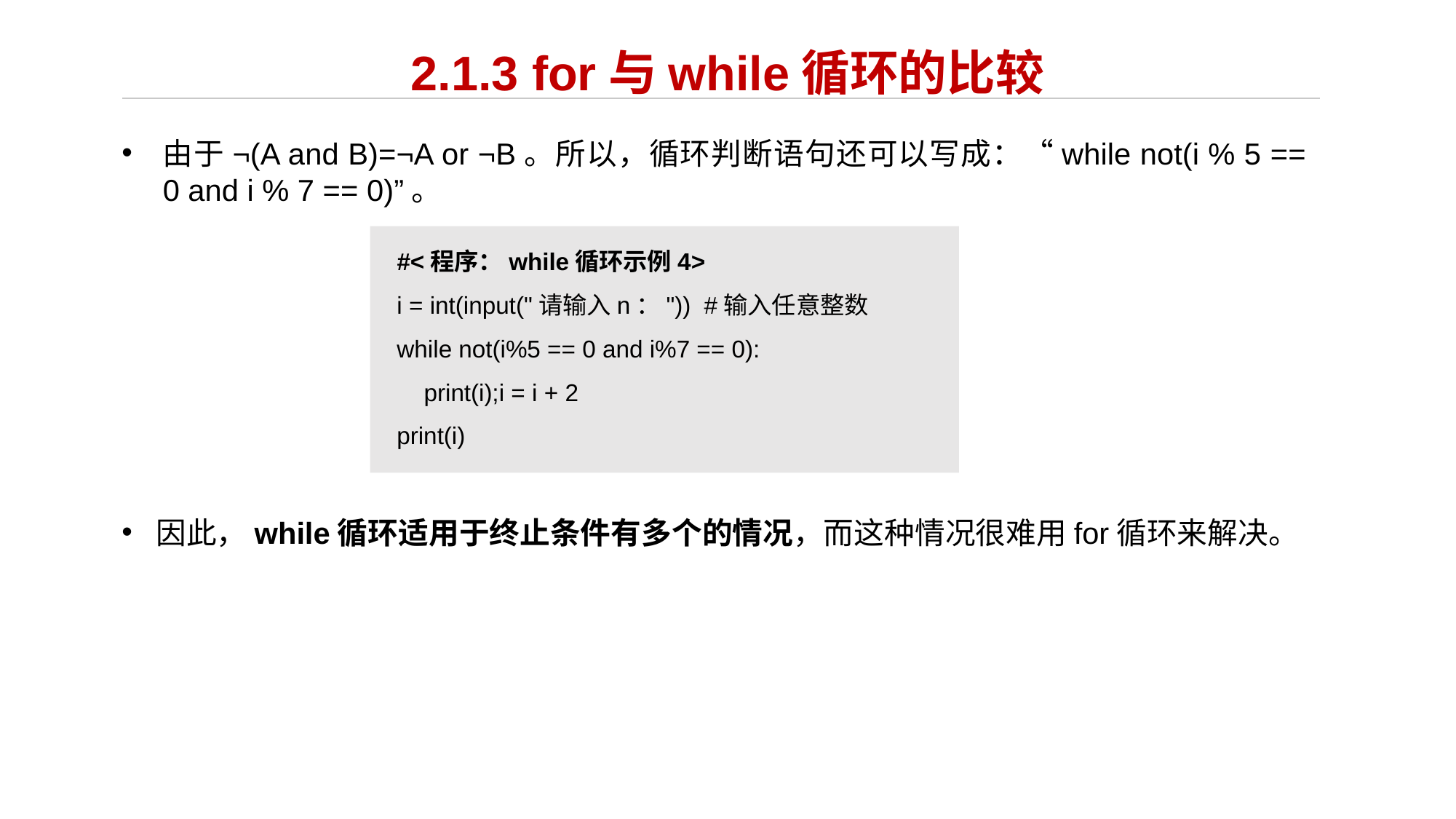

# 2.1.3 for与while循环的比较
由于¬(A and B)=¬A or ¬B。所以，循环判断语句还可以写成：“while not(i % 5 == 0 and i % 7 == 0)”。
#<程序：while循环示例4>
i = int(input("请输入n："))  #输入任意整数
while not(i%5 == 0 and i%7 == 0):
    print(i);i = i + 2
print(i)

因此，while循环适用于终止条件有多个的情况，而这种情况很难用for循环来解决。